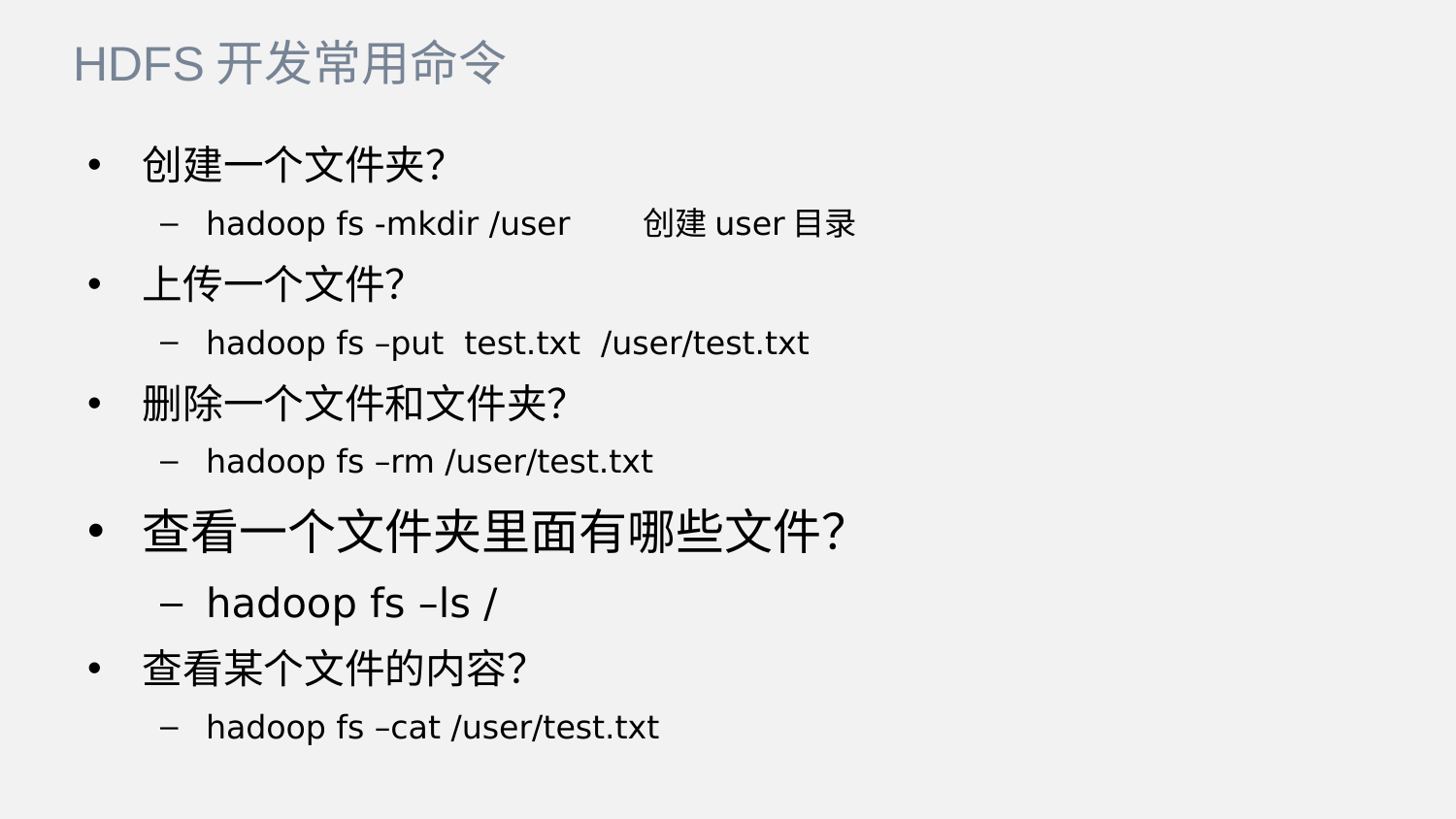

HDFS开发常用命令
创建一个文件夹？
hadoop fs -mkdir /user	创建user目录
上传一个文件？
hadoop fs –put  test.txt  /user/test.txt
删除一个文件和文件夹？
hadoop fs –rm /user/test.txt
查看一个文件夹里面有哪些文件？
hadoop fs –ls /
查看某个文件的内容？
hadoop fs –cat /user/test.txt